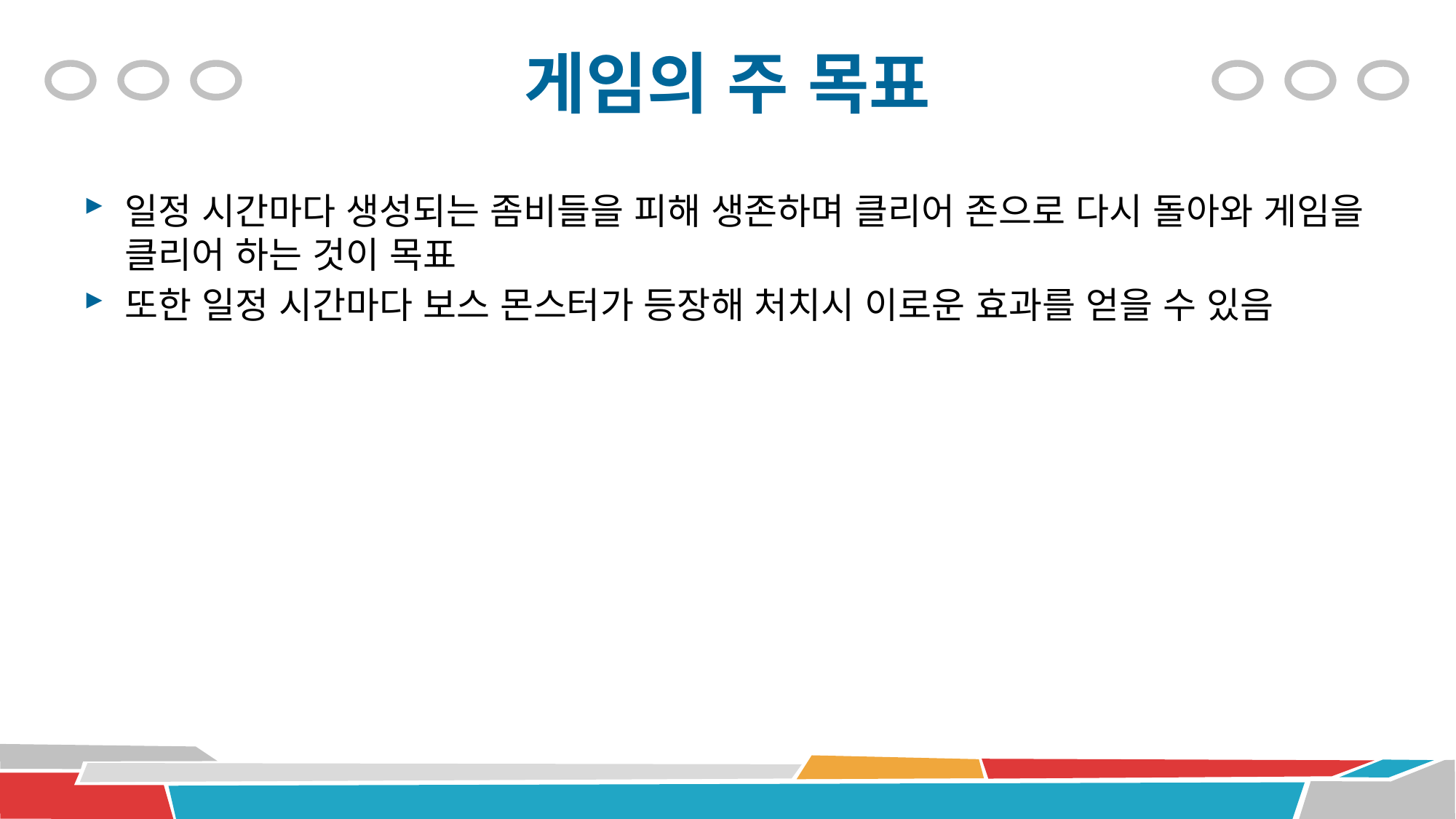

# 게임의 주 목표
일정 시간마다 생성되는 좀비들을 피해 생존하며 클리어 존으로 다시 돌아와 게임을 클리어 하는 것이 목표
또한 일정 시간마다 보스 몬스터가 등장해 처치시 이로운 효과를 얻을 수 있음